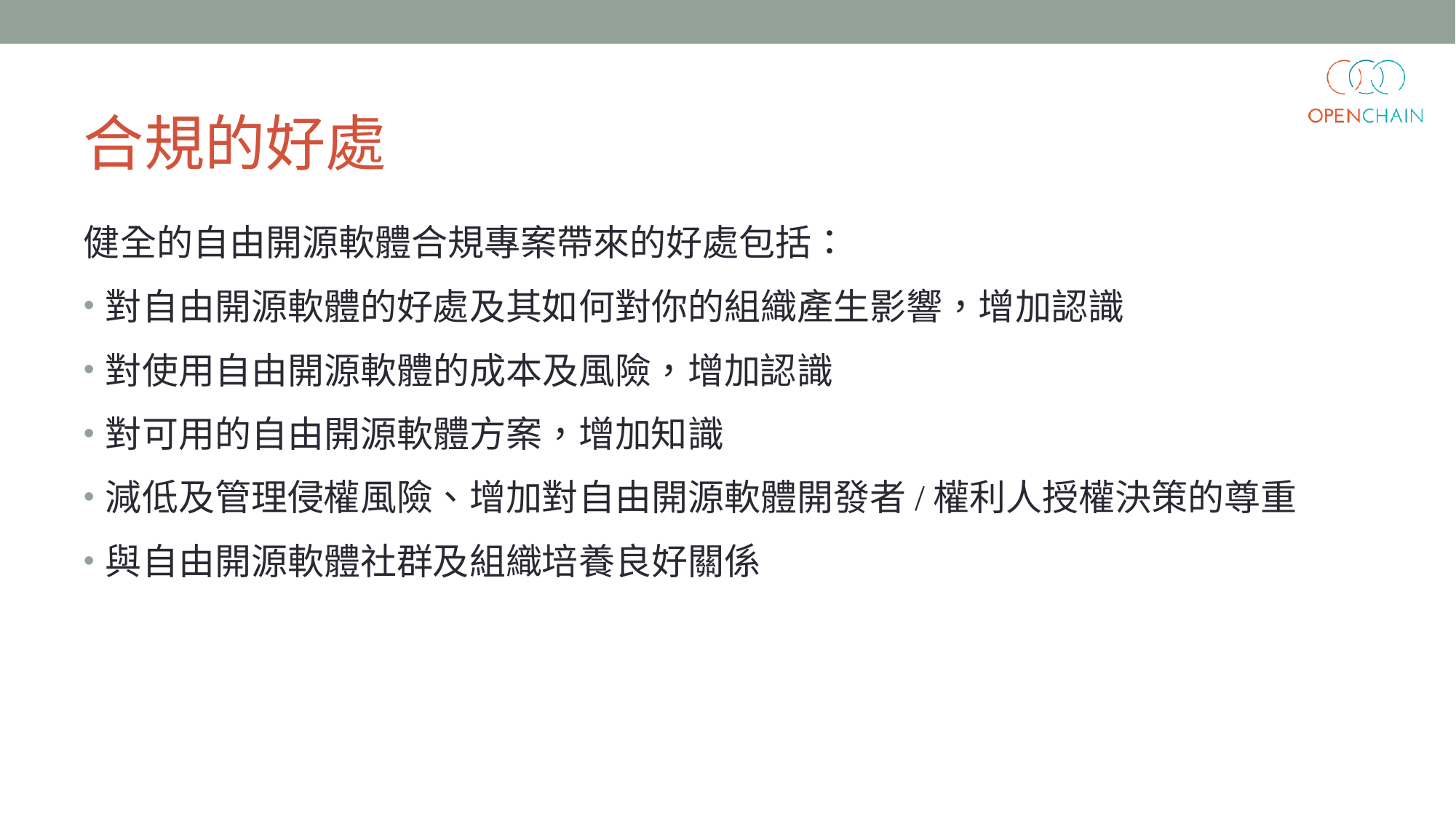

# 合規的好處
健全的自由開源軟體合規專案帶來的好處包括：
對自由開源軟體的好處及其如何對你的組織產生影響，增加認識
對使用自由開源軟體的成本及風險，增加認識
對可用的自由開源軟體方案，增加知識
減低及管理侵權風險、增加對自由開源軟體開發者/權利人授權決策的尊重
與自由開源軟體社群及組織培養良好關係